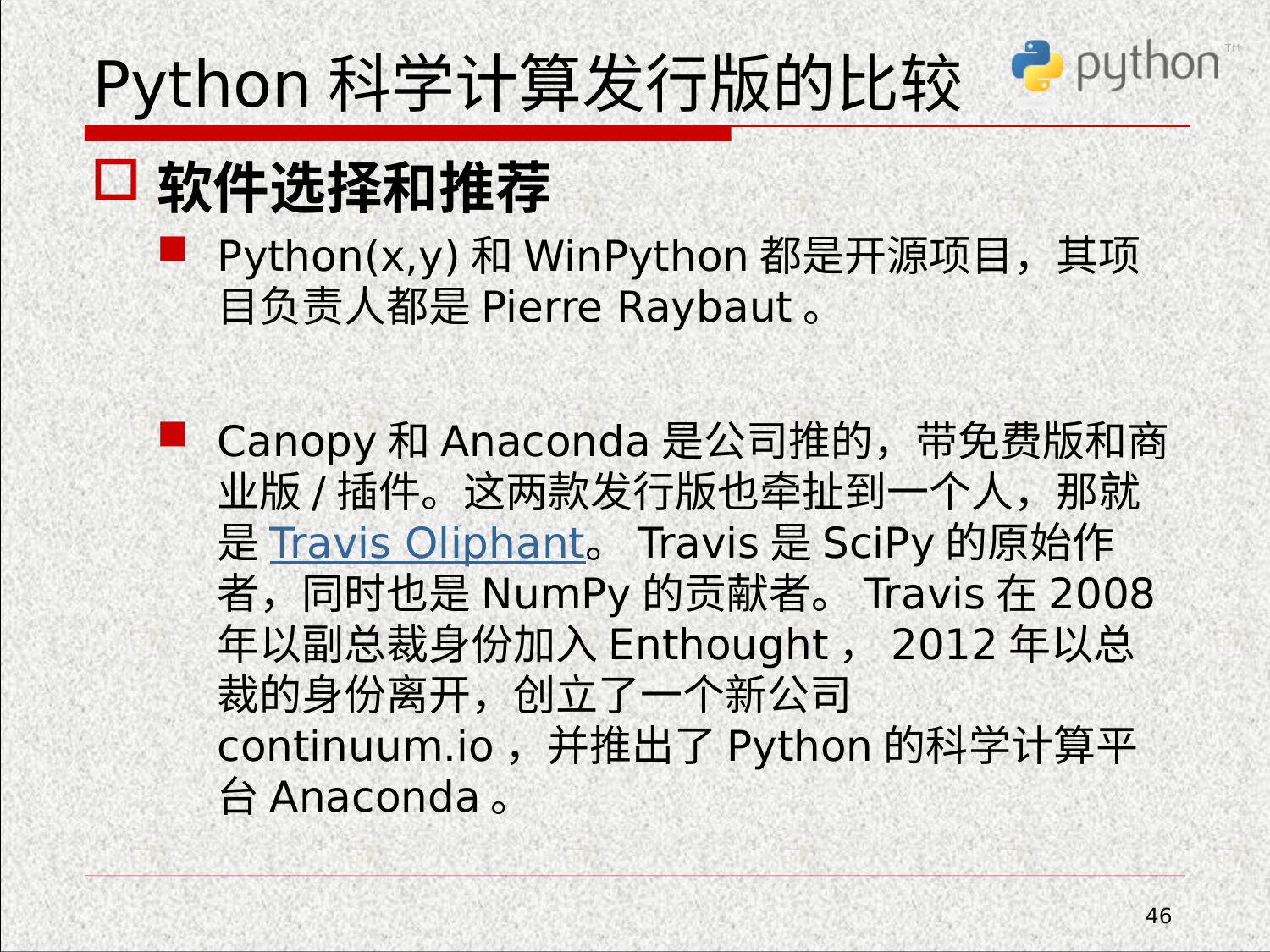

# Python科学计算发行版的比较
软件选择和推荐
Python(x,y)和WinPython都是开源项目，其项目负责人都是Pierre Raybaut。

Canopy和Anaconda是公司推的，带免费版和商业版/插件。这两款发行版也牵扯到一个人，那就是Travis Oliphant。Travis是SciPy的原始作者，同时也是NumPy的贡献者。Travis在2008年以副总裁身份加入Enthought，2012年以总裁的身份离开，创立了一个新公司continuum.io，并推出了Python的科学计算平台Anaconda。

46